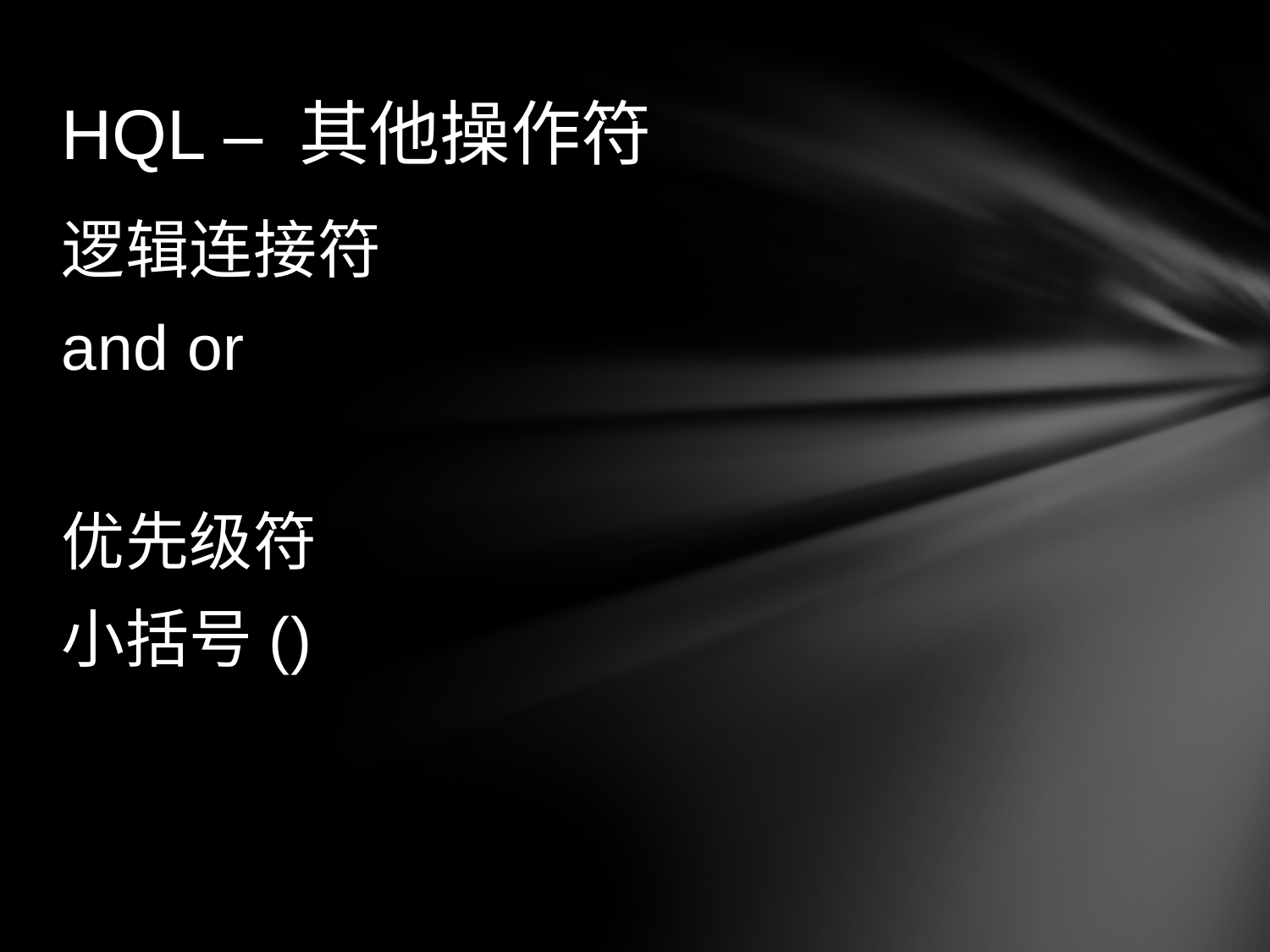

# HQL – 其他操作符
逻辑连接符
and or

优先级符
小括号()